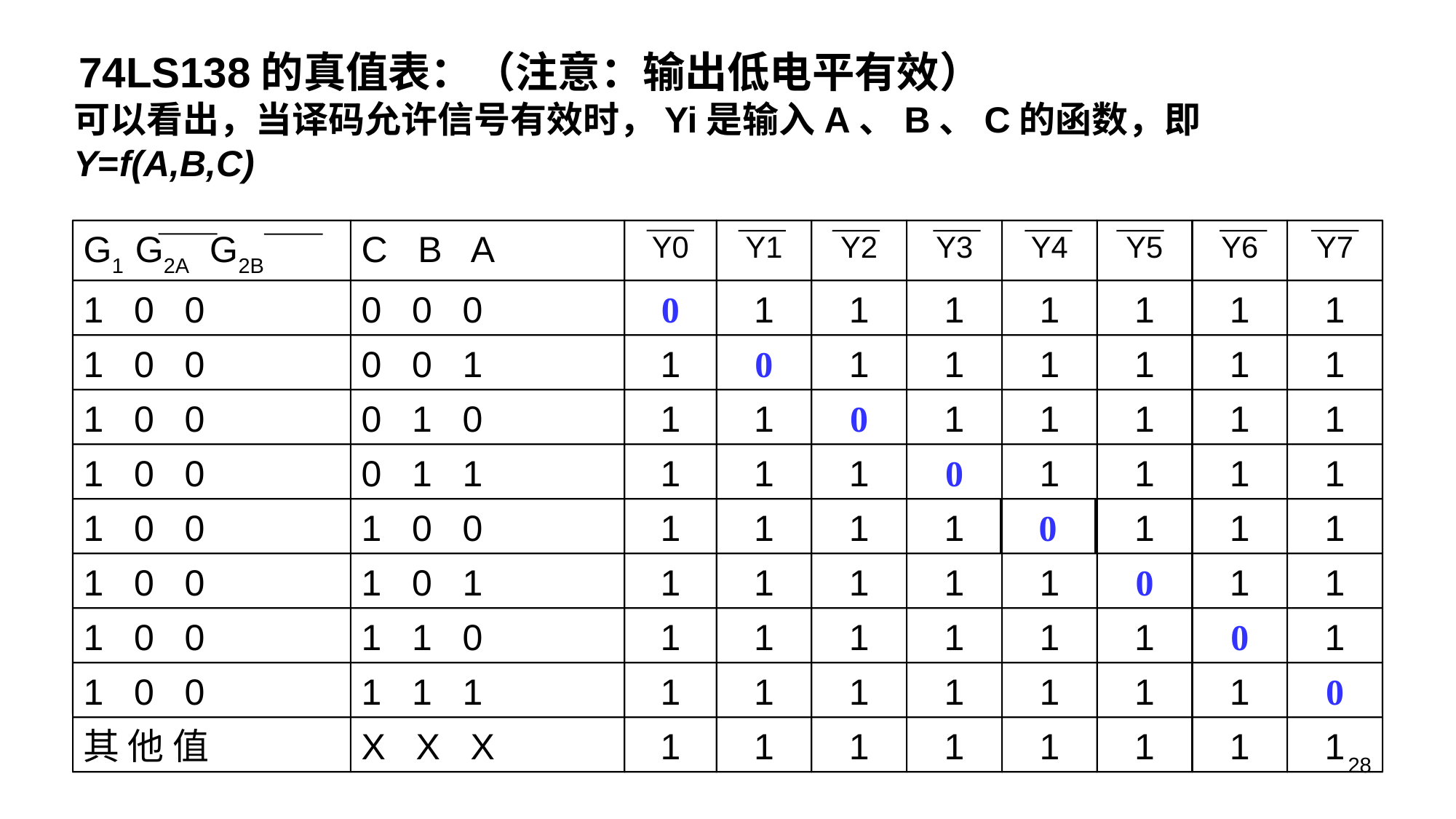

74LS138的真值表：（注意：输出低电平有效）
可以看出，当译码允许信号有效时，Yi是输入A、B、C的函数，即 Y=f(A,B,C)
G1  G2A  G2B

C   B   A
Y0
Y1
Y2
Y3
Y4
Y5
Y6
Y7

1   0   0

0   0   0
0
1
1
1
1
1
1
1
1   0   0

0   0   1
1
0
1
1
1
1
1
1
1   0   0

0   1   0
1
1
0
1
1
1
1
1
1   0   0

0   1   1
1
1
1
0
1
1
1
1
1   0   0

1   0   0
1
1
1
1
0
1
1
1
1   0   0

1   0   1
1
1
1
1
1
0
1
1
1   0   0

1   1   0
1
1
1
1
1
1
0
1
1   0   0

1   1   1
1
1
1
1
1
1
1
0
其 他 值

X   X   X
1
1
1
1
1
1
1
1
28